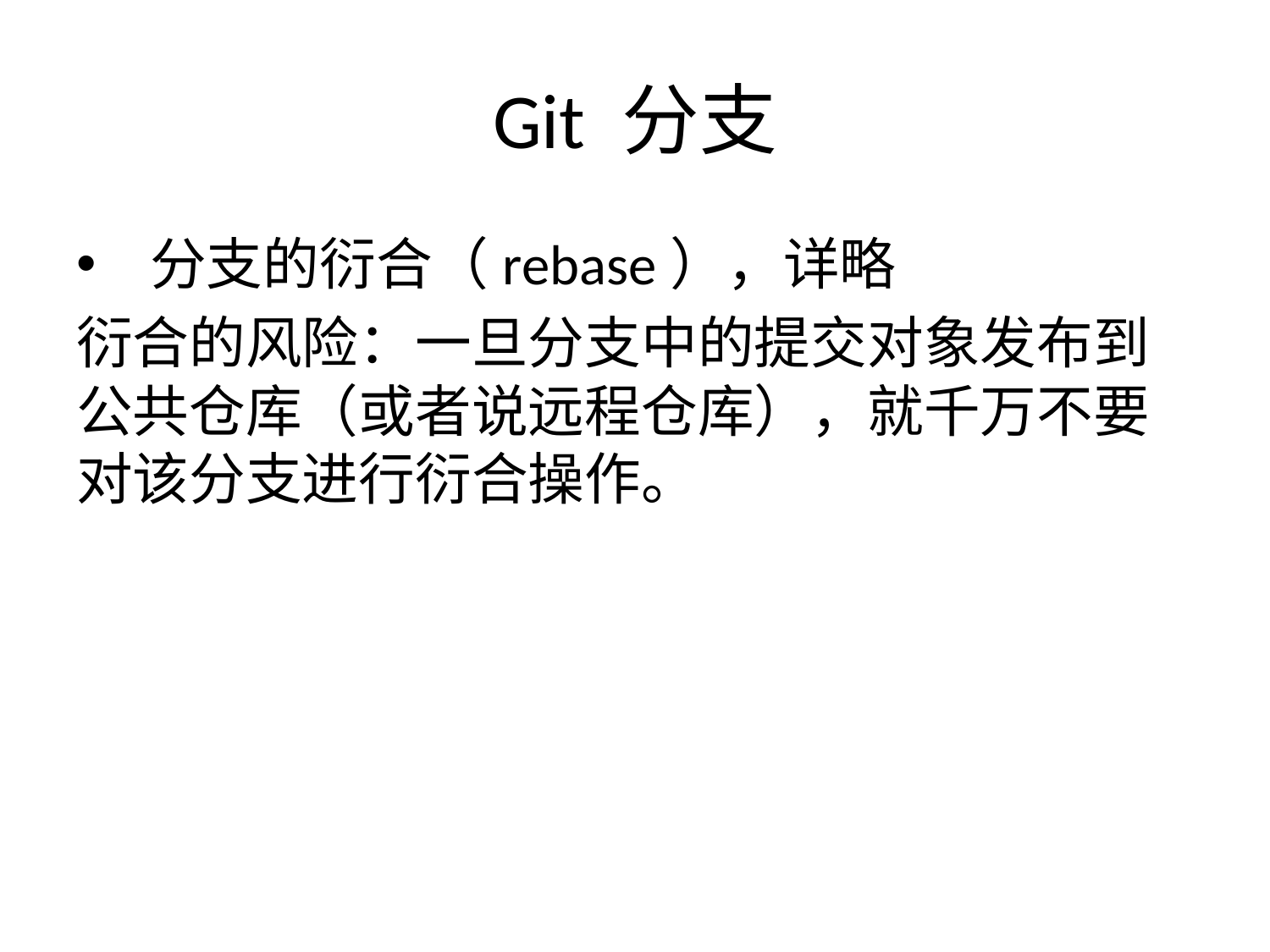

# Git 分支
 分支的衍合（rebase），详略
衍合的风险：一旦分支中的提交对象发布到公共仓库（或者说远程仓库），就千万不要对该分支进行衍合操作。